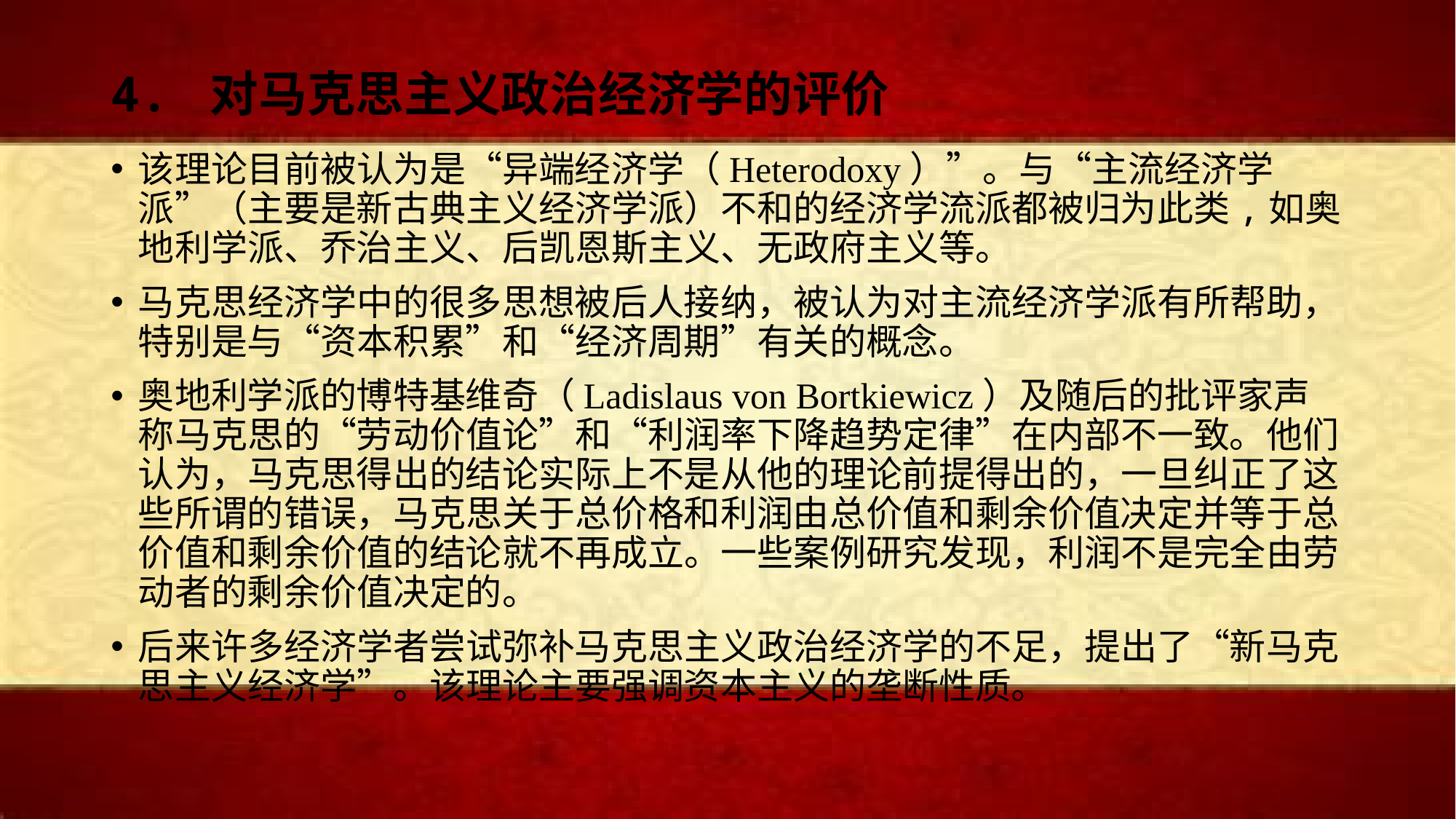

# 4. 对马克思主义政治经济学的评价
该理论目前被认为是“异端经济学（Heterodoxy）”。与“主流经济学派”（主要是新古典主义经济学派）不和的经济学流派都被归为此类,如奥地利学派、乔治主义、后凯恩斯主义、无政府主义等。
马克思经济学中的很多思想被后人接纳，被认为对主流经济学派有所帮助，特别是与“资本积累”和“经济周期”有关的概念。
奥地利学派的博特基维奇（Ladislaus von Bortkiewicz）及随后的批评家声称马克思的“劳动价值论”和“利润率下降趋势定律”在内部不一致。他们认为，马克思得出的结论实际上不是从他的理论前提得出的，一旦纠正了这些所谓的错误，马克思关于总价格和利润由总价值和剩余价值决定并等于总价值和剩余价值的结论就不再成立。一些案例研究发现，利润不是完全由劳动者的剩余价值决定的。
后来许多经济学者尝试弥补马克思主义政治经济学的不足，提出了“新马克思主义经济学”。该理论主要强调资本主义的垄断性质。